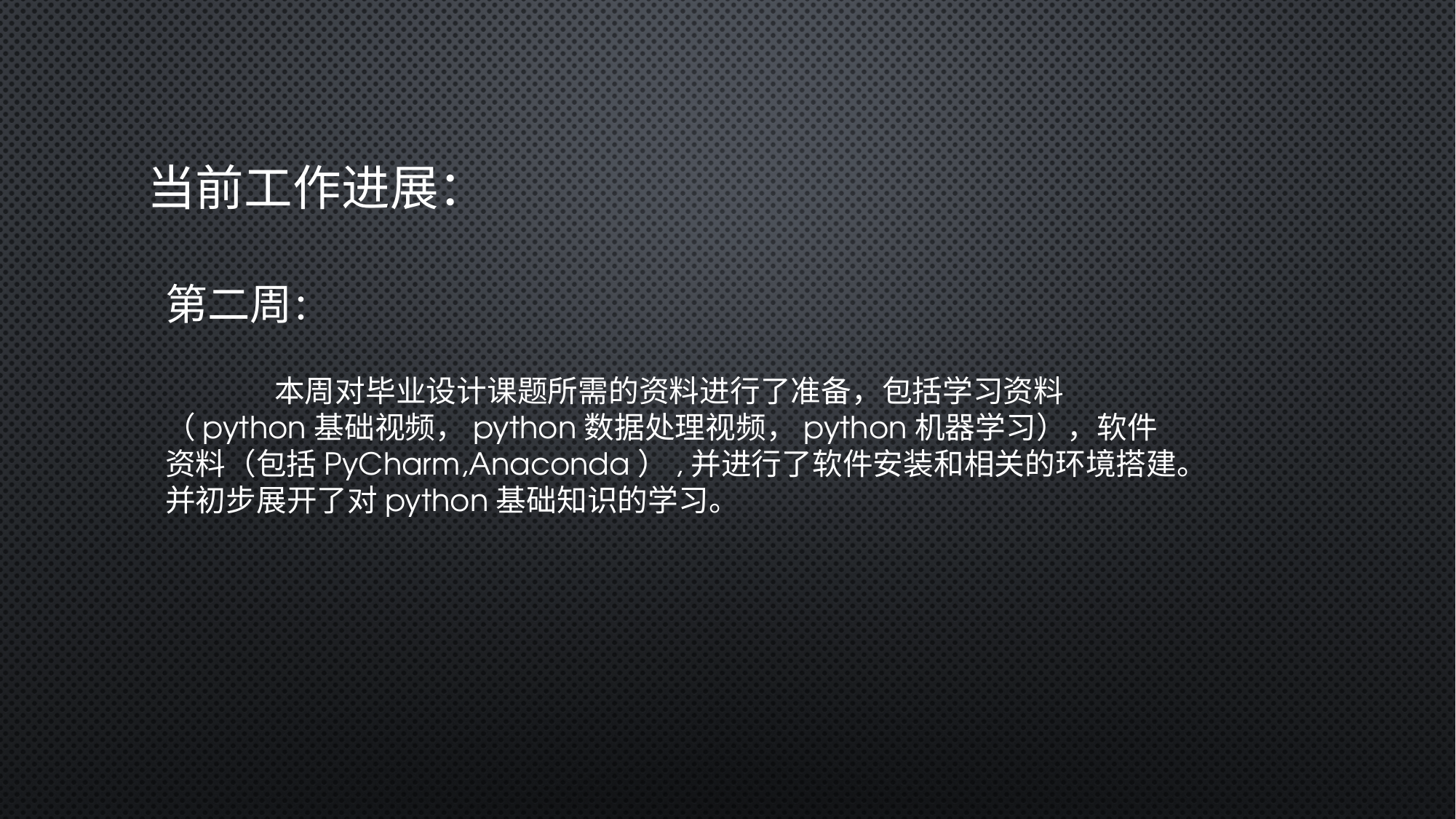

# 当前工作进展：
第二周：

	本周对毕业设计课题所需的资料进行了准备，包括学习资料（python基础视频，python数据处理视频，python机器学习），软件资料（包括PyCharm,Anaconda）,并进行了软件安装和相关的环境搭建。并初步展开了对python基础知识的学习。